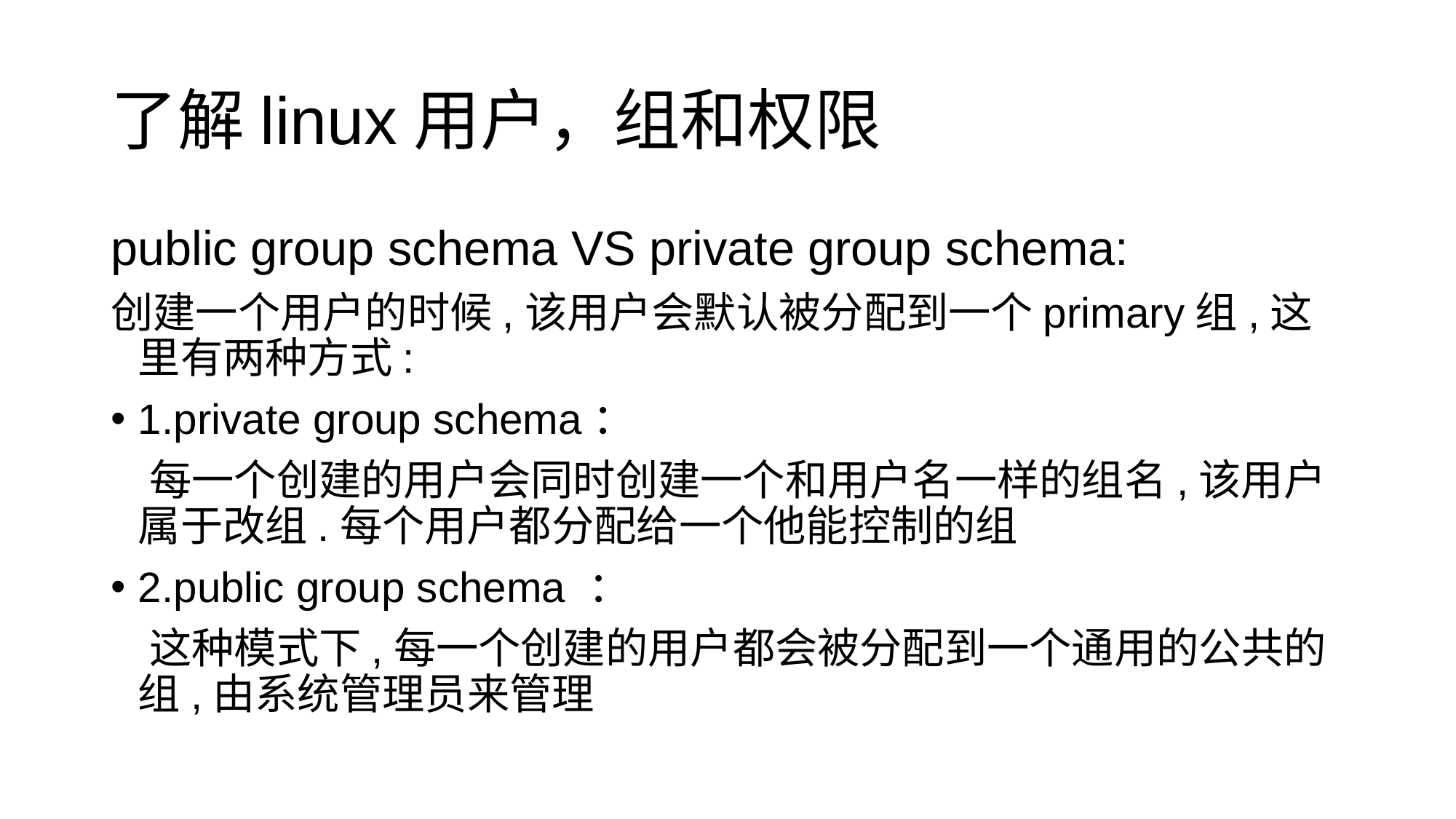

# 了解linux用户，组和权限
public group schema VS private group schema:
创建一个用户的时候,该用户会默认被分配到一个primary组,这里有两种方式:
1.private group schema：
   每一个创建的用户会同时创建一个和用户名一样的组名,该用户属于改组.每个用户都分配给一个他能控制的组
2.public group schema ：
   这种模式下,每一个创建的用户都会被分配到一个通用的公共的组,由系统管理员来管理